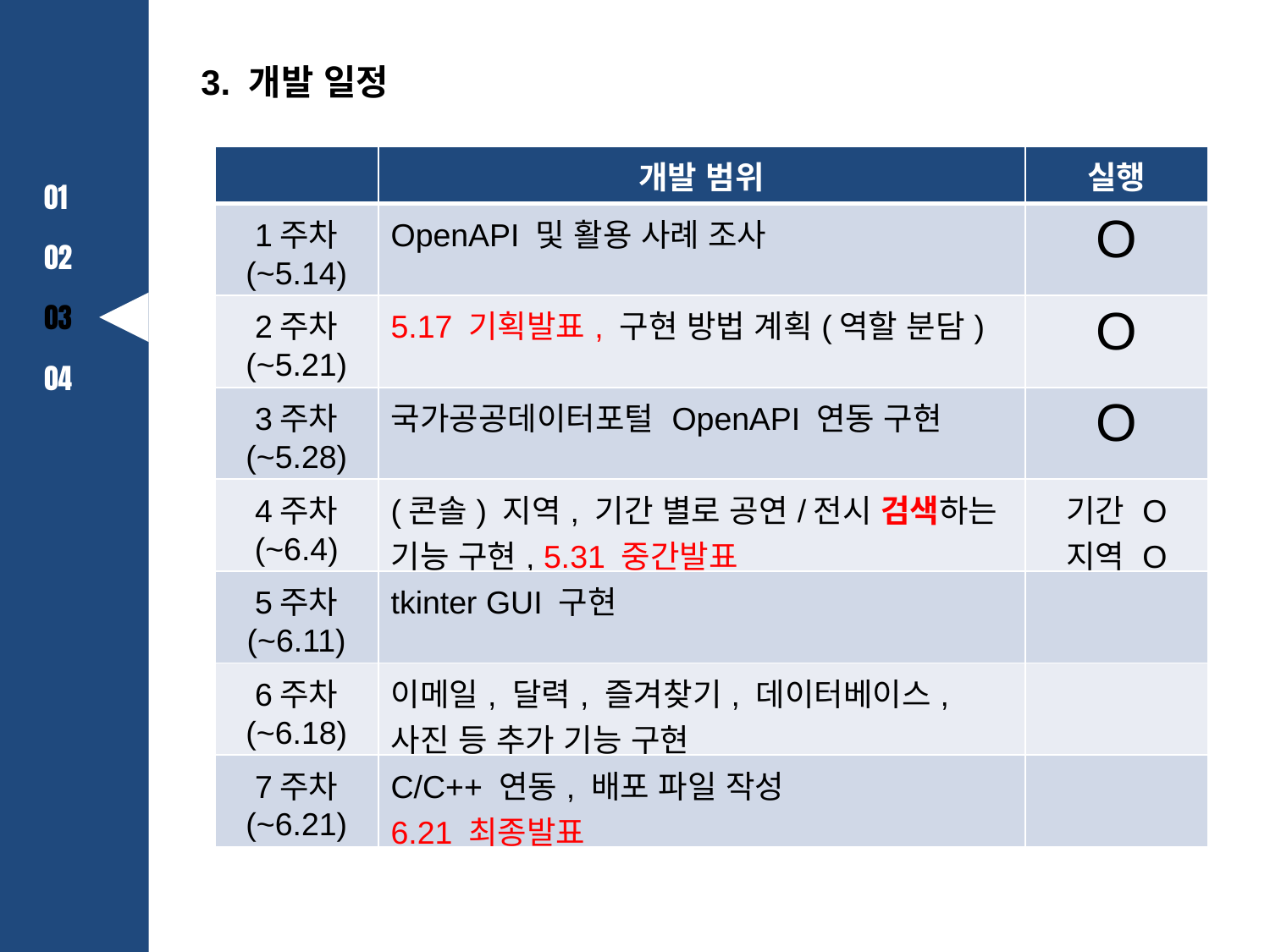

3. 개발 일정
|  | 개발 범위 | 실행 |
| --- | --- | --- |
| 1주차 (~5.14) | OpenAPI 및 활용 사례 조사 | O |
| 2주차 (~5.21) | 5.17 기획발표, 구현 방법 계획(역할 분담) | O |
| 3주차 (~5.28) | 국가공공데이터포털 OpenAPI 연동 구현 | O |
| 4주차 (~6.4) | (콘솔) 지역, 기간 별로 공연/전시 검색하는 기능 구현, 5.31 중간발표 | 기간 O 지역 O |
| 5주차 (~6.11) | tkinter GUI 구현 |  |
| 6주차 (~6.18) | 이메일, 달력, 즐겨찾기, 데이터베이스, 사진 등 추가 기능 구현 |  |
| 7주차 (~6.21) | C/C++ 연동, 배포 파일 작성 6.21 최종발표 |  |
01
02

03
04